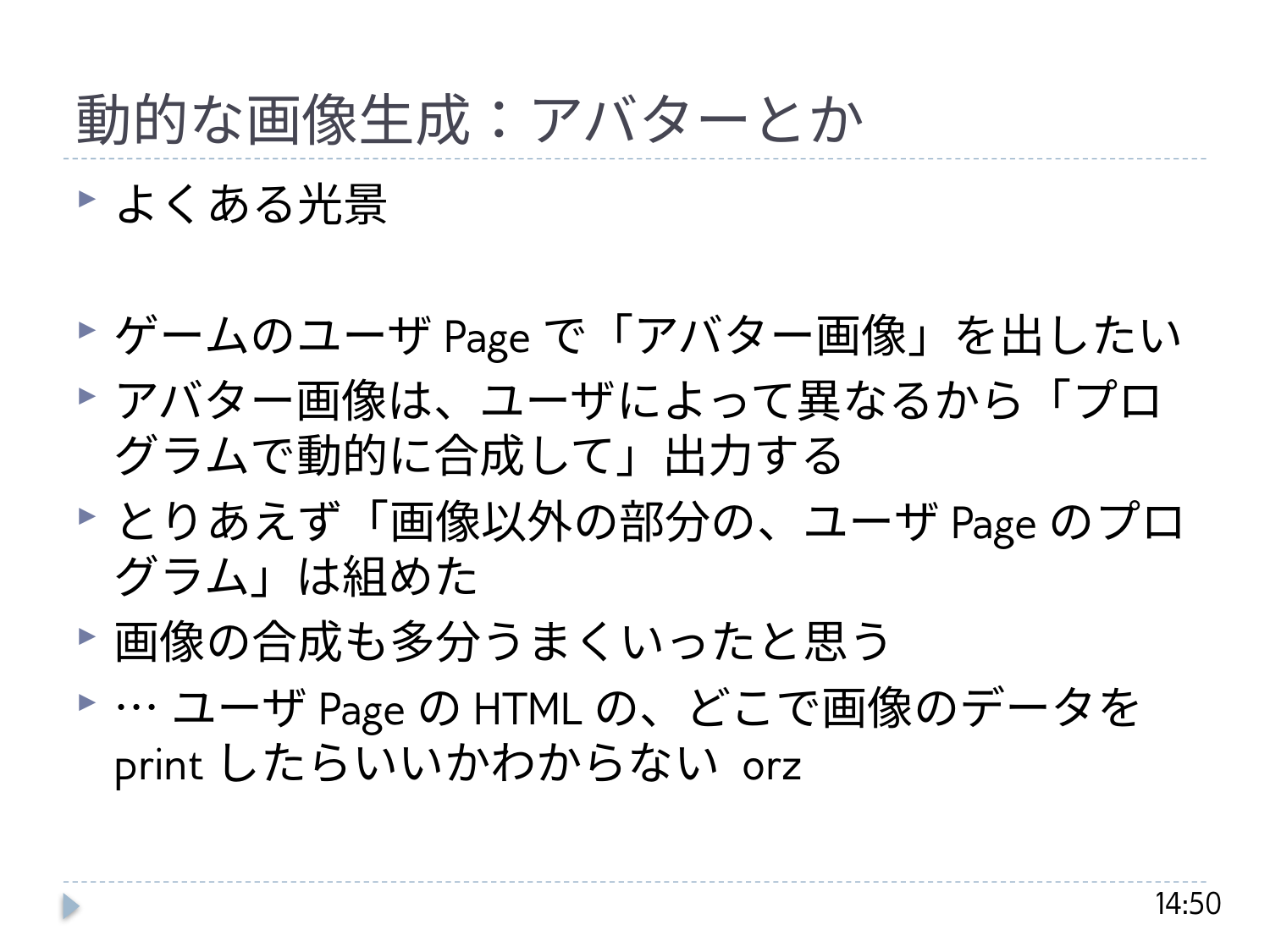

# 動的な画像生成：アバターとか
よくある光景

ゲームのユーザPageで「アバター画像」を出したい
アバター画像は、ユーザによって異なるから「プログラムで動的に合成して」出力する
とりあえず「画像以外の部分の、ユーザPageのプログラム」は組めた
画像の合成も多分うまくいったと思う
…ユーザPageのHTMLの、どこで画像のデータをprintしたらいいかわからない orz
14:50